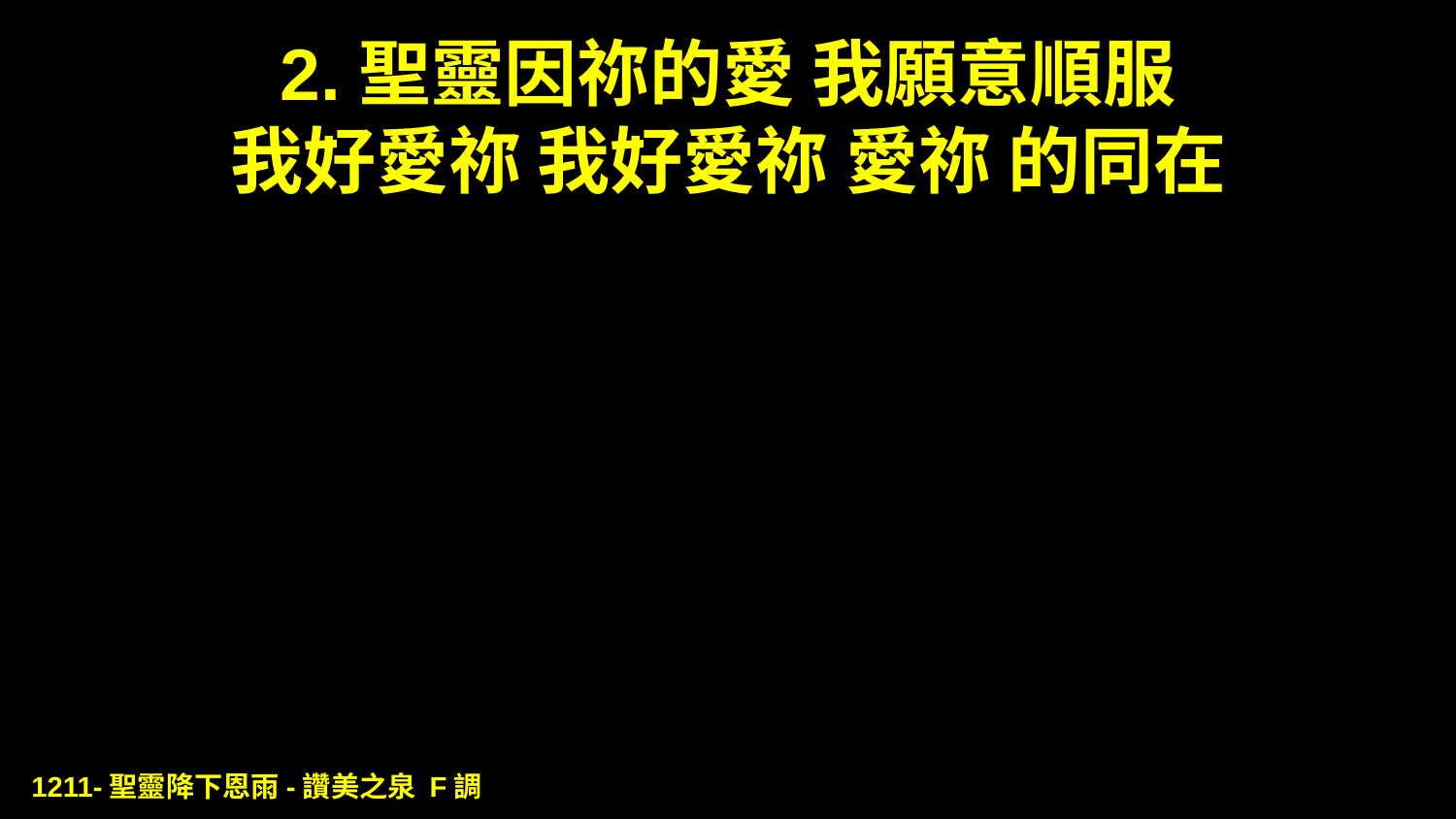

# 2.聖靈因祢的愛 我願意順服 我好愛祢 我好愛祢 愛祢 的同在
1211-聖靈降下恩雨-讚美之泉 F調